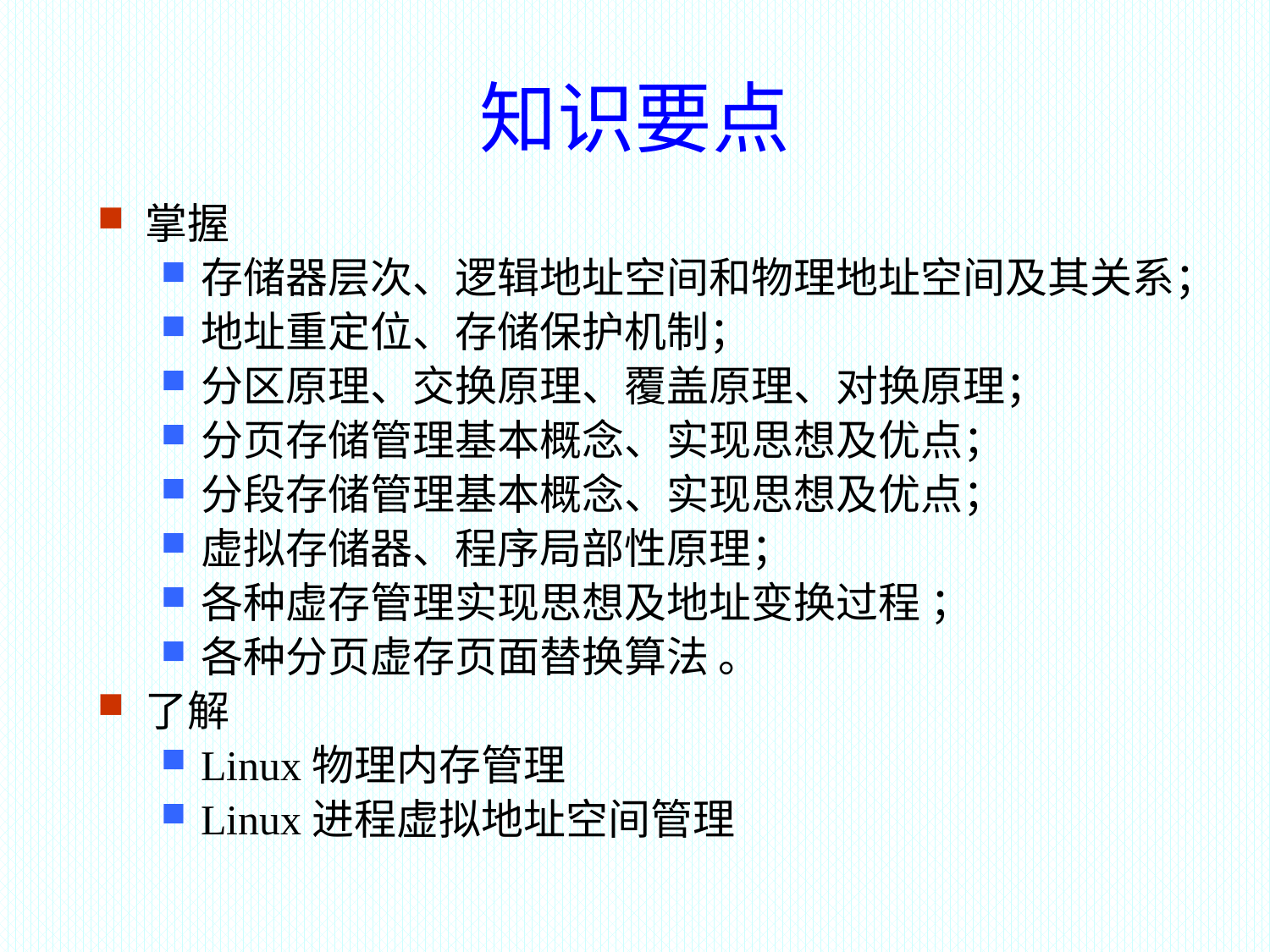

# 知识要点
掌握
存储器层次、逻辑地址空间和物理地址空间及其关系；
地址重定位、存储保护机制；
分区原理、交换原理、覆盖原理、对换原理；
分页存储管理基本概念、实现思想及优点；
分段存储管理基本概念、实现思想及优点；
虚拟存储器、程序局部性原理；
各种虚存管理实现思想及地址变换过程 ；
各种分页虚存页面替换算法 。
了解
Linux物理内存管理
Linux进程虚拟地址空间管理